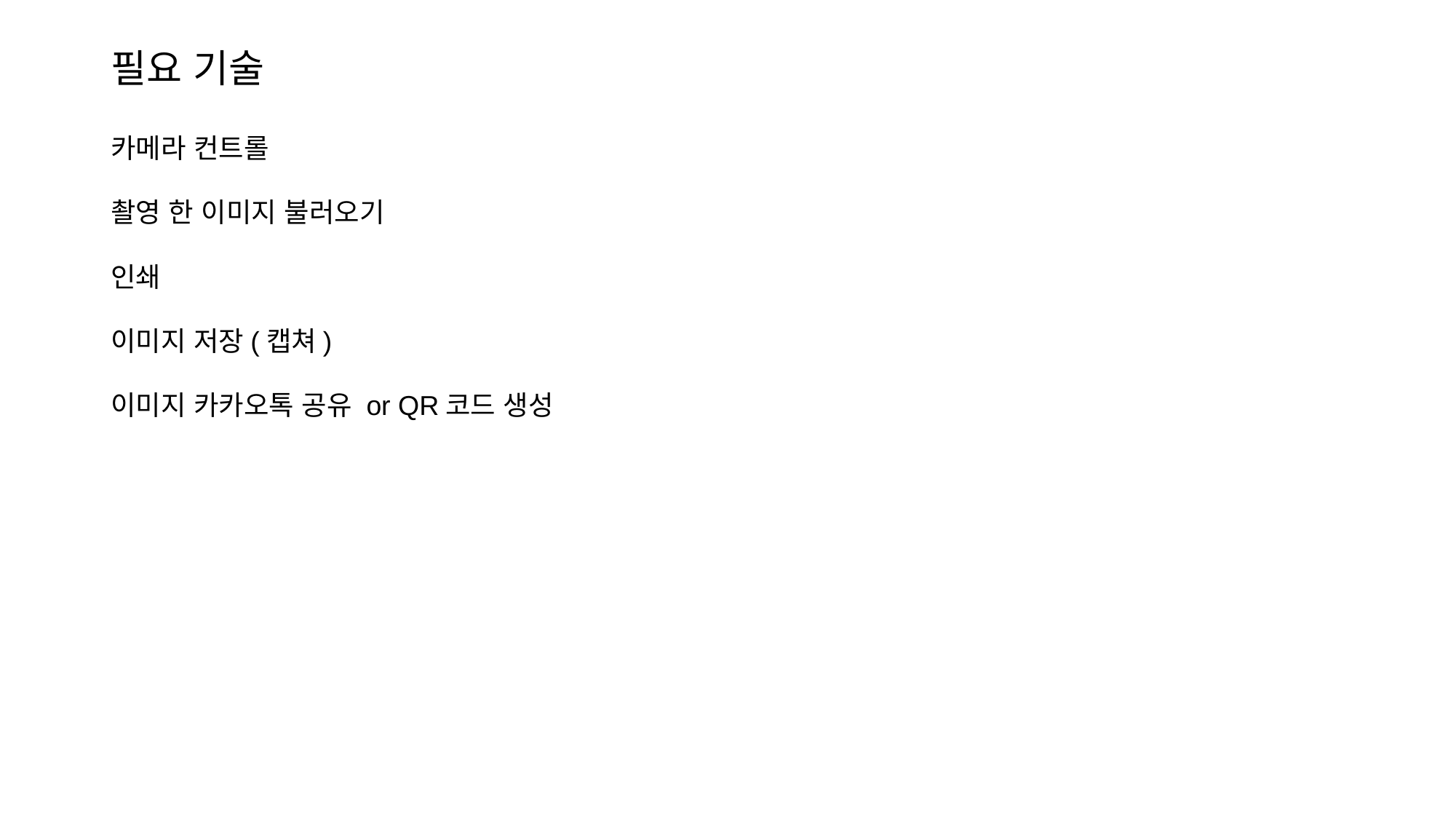

# 필요 기술
카메라 컨트롤
촬영 한 이미지 불러오기
인쇄
이미지 저장(캡쳐)
이미지 카카오톡 공유 or QR코드 생성